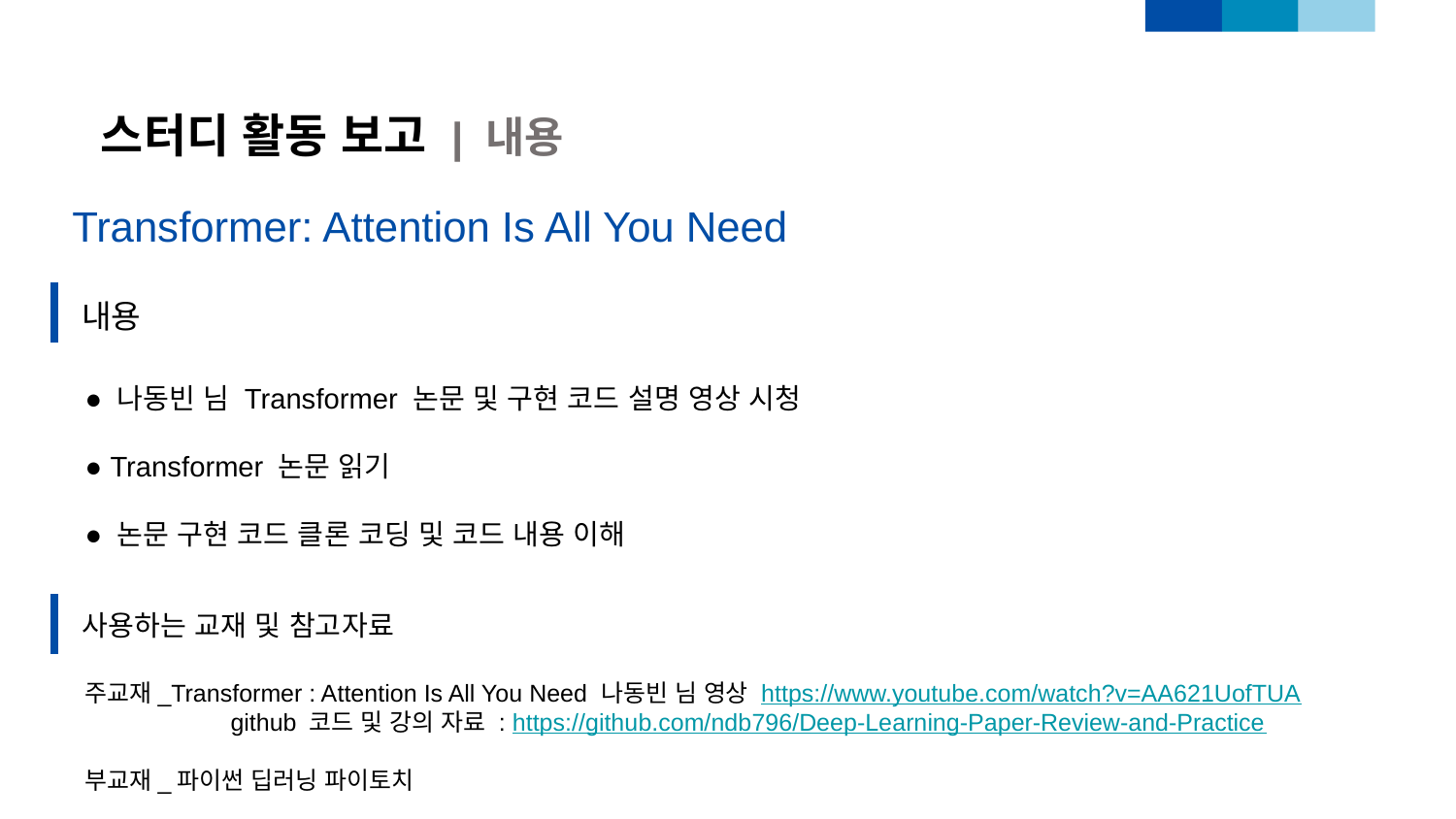

스터디 활동 보고 | 내용
Transformer: Attention Is All You Need

내용
● 나동빈 님 Transformer 논문 및 구현 코드 설명 영상 시청

● Transformer 논문 읽기

● 논문 구현 코드 클론 코딩 및 코드 내용 이해

사용하는 교재 및 참고자료
주교재_Transformer : Attention Is All You Need 나동빈 님 영상 https://www.youtube.com/watch?v=AA621UofTUA
	github 코드 및 강의 자료 : https://github.com/ndb796/Deep-Learning-Paper-Review-and-Practice
부교재_파이썬 딥러닝 파이토치